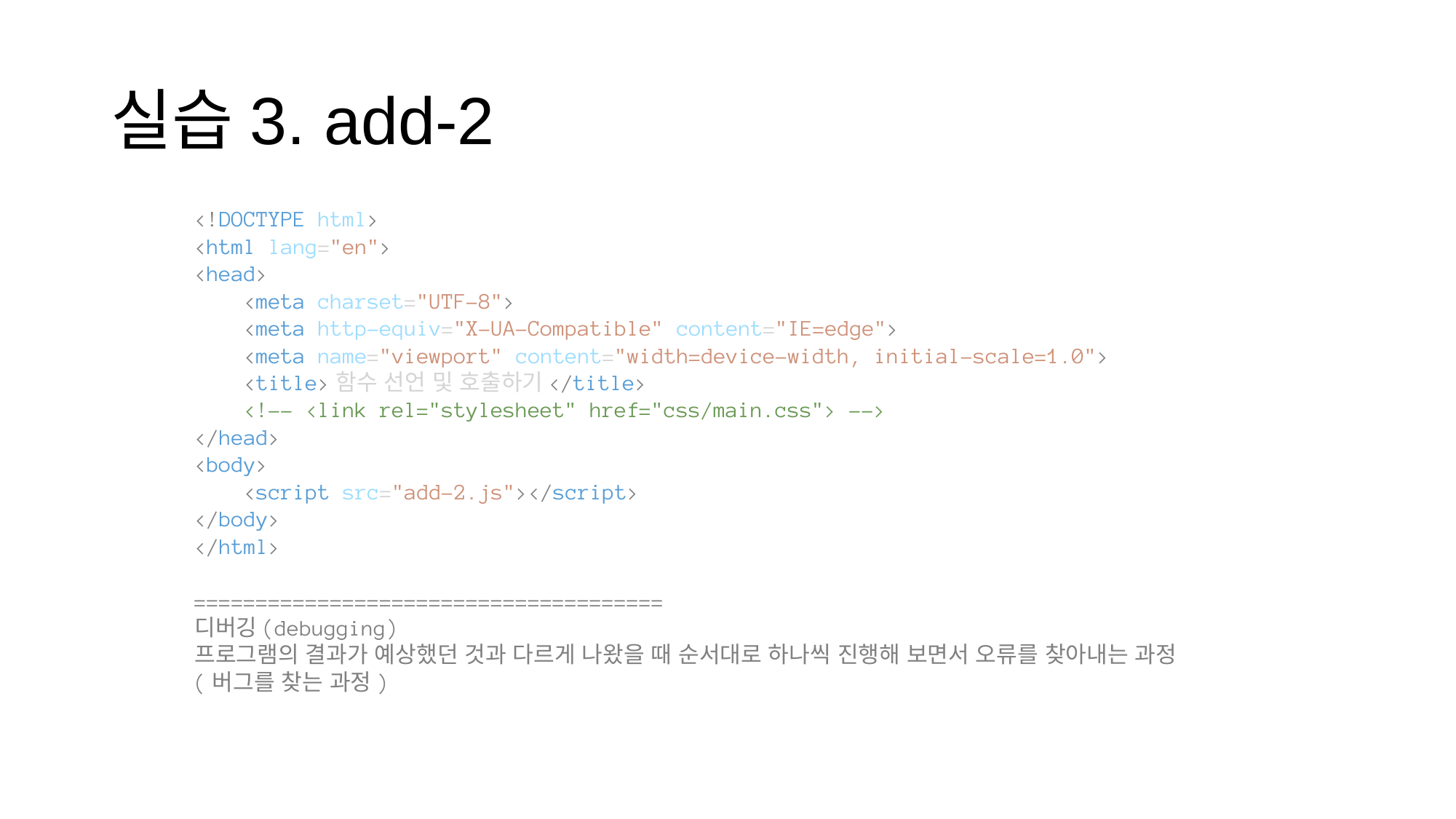

# 실습3. add-2
<!DOCTYPE html>
<html lang="en">
<head>
    <meta charset="UTF-8">
    <meta http-equiv="X-UA-Compatible" content="IE=edge">
    <meta name="viewport" content="width=device-width, initial-scale=1.0">
    <title>함수 선언 및 호출하기</title>
    <!-- <link rel="stylesheet" href="css/main.css"> -->
</head>
<body>
    <script src="add-2.js"></script>
</body>
</html>

======================================
디버깅(debugging)
프로그램의 결과가 예상했던 것과 다르게 나왔을 때 순서대로 하나씩 진행해 보면서 오류를 찾아내는 과정
(버그를 찾는 과정)